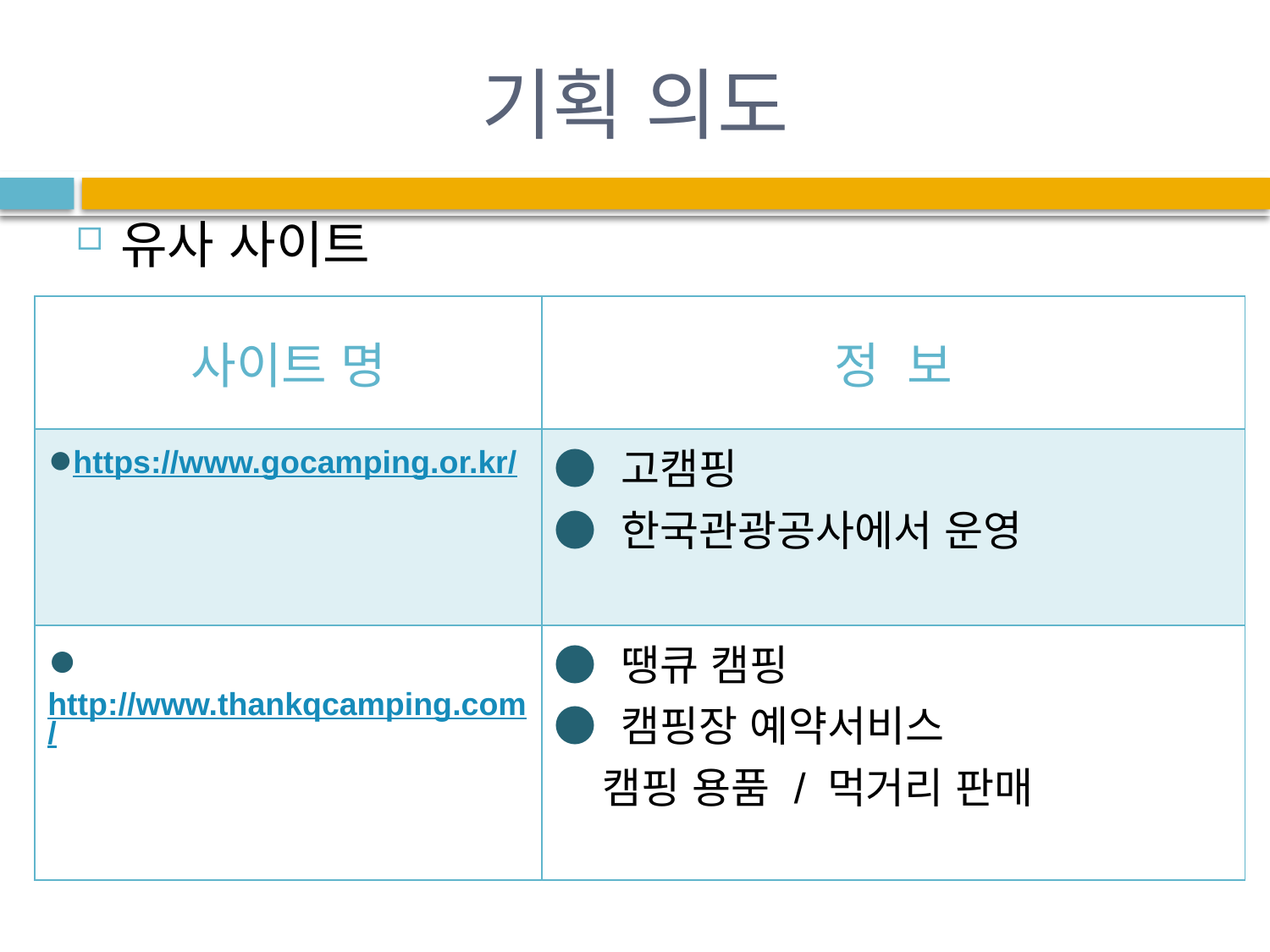

# 기획 의도
유사 사이트

| 사이트 명 | 정 보 |
| --- | --- |
| ●https://www.gocamping.or.kr/ | ● 고캠핑 ● 한국관광공사에서 운영 |
| ●http://www.thankqcamping.com/ | ● 땡큐 캠핑 ● 캠핑장 예약서비스 캠핑 용품 / 먹거리 판매 |